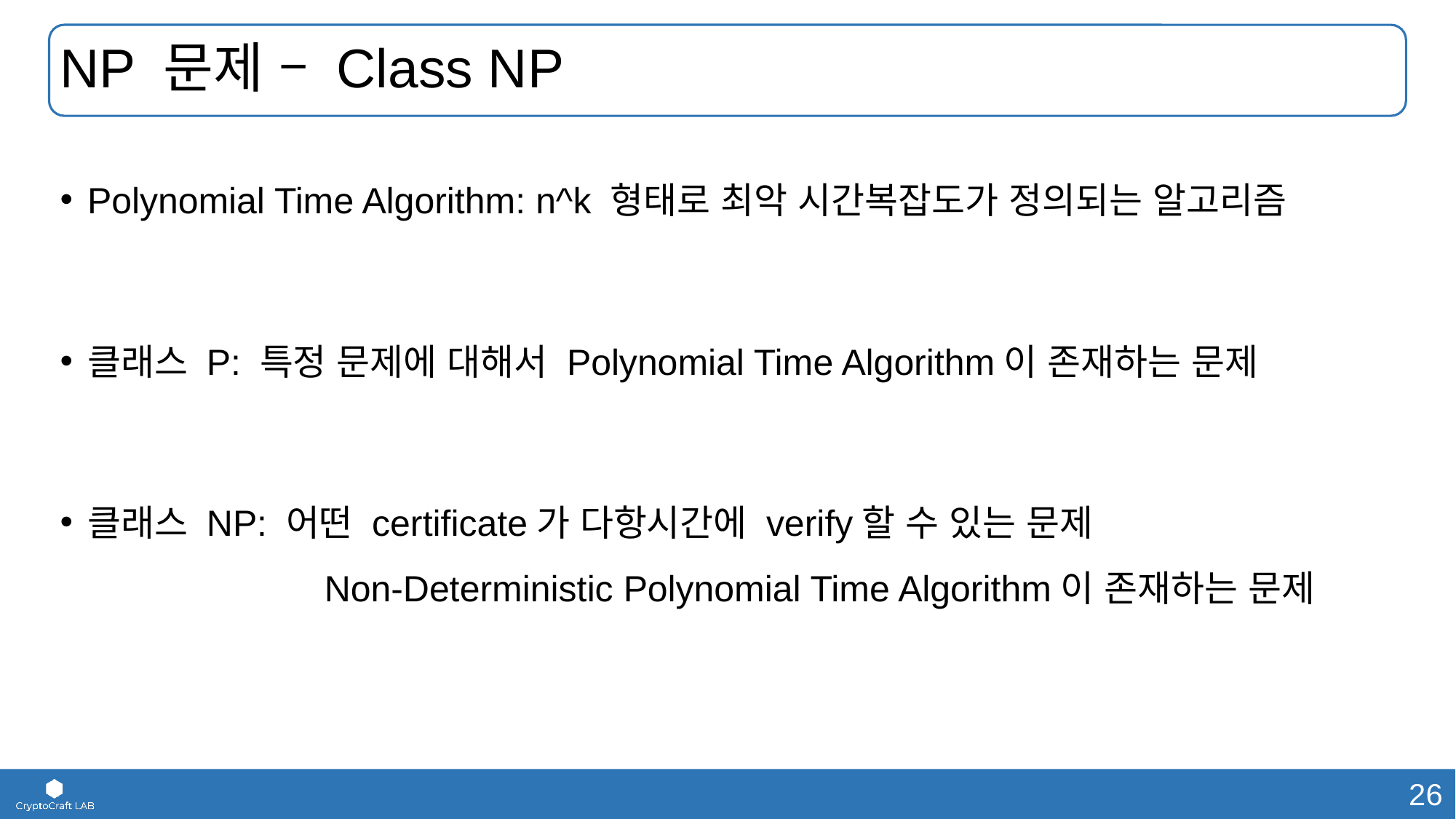

# NP 문제 – Class NP
Polynomial Time Algorithm: n^k 형태로 최악 시간복잡도가 정의되는 알고리즘

클래스 P: 특정 문제에 대해서 Polynomial Time Algorithm이 존재하는 문제

클래스 NP: 어떤 certificate가 다항시간에 verify할 수 있는 문제
 		 Non-Deterministic Polynomial Time Algorithm이 존재하는 문제